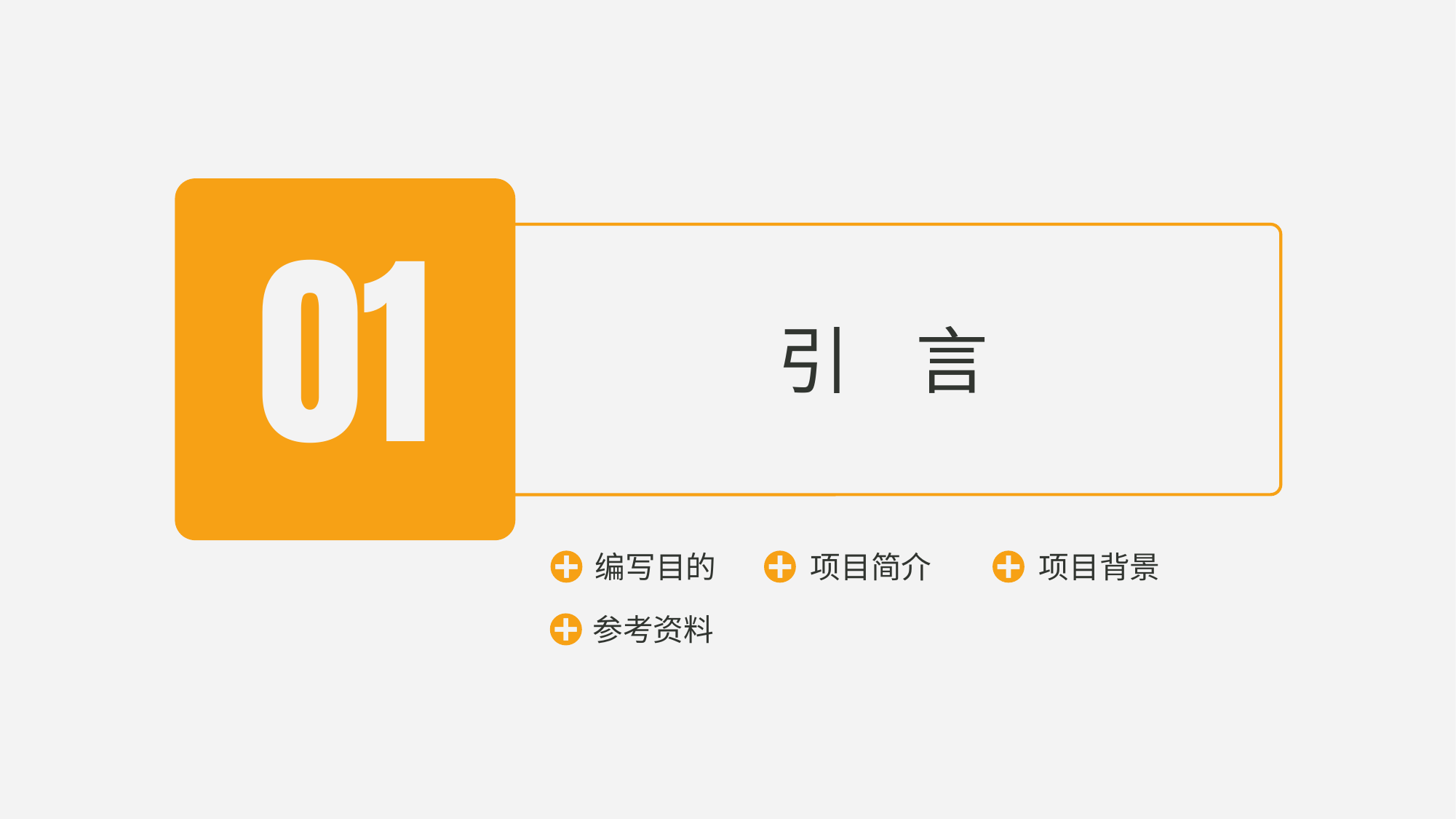

01

引    言
编写目的
项目简介
项目背景

参考资料